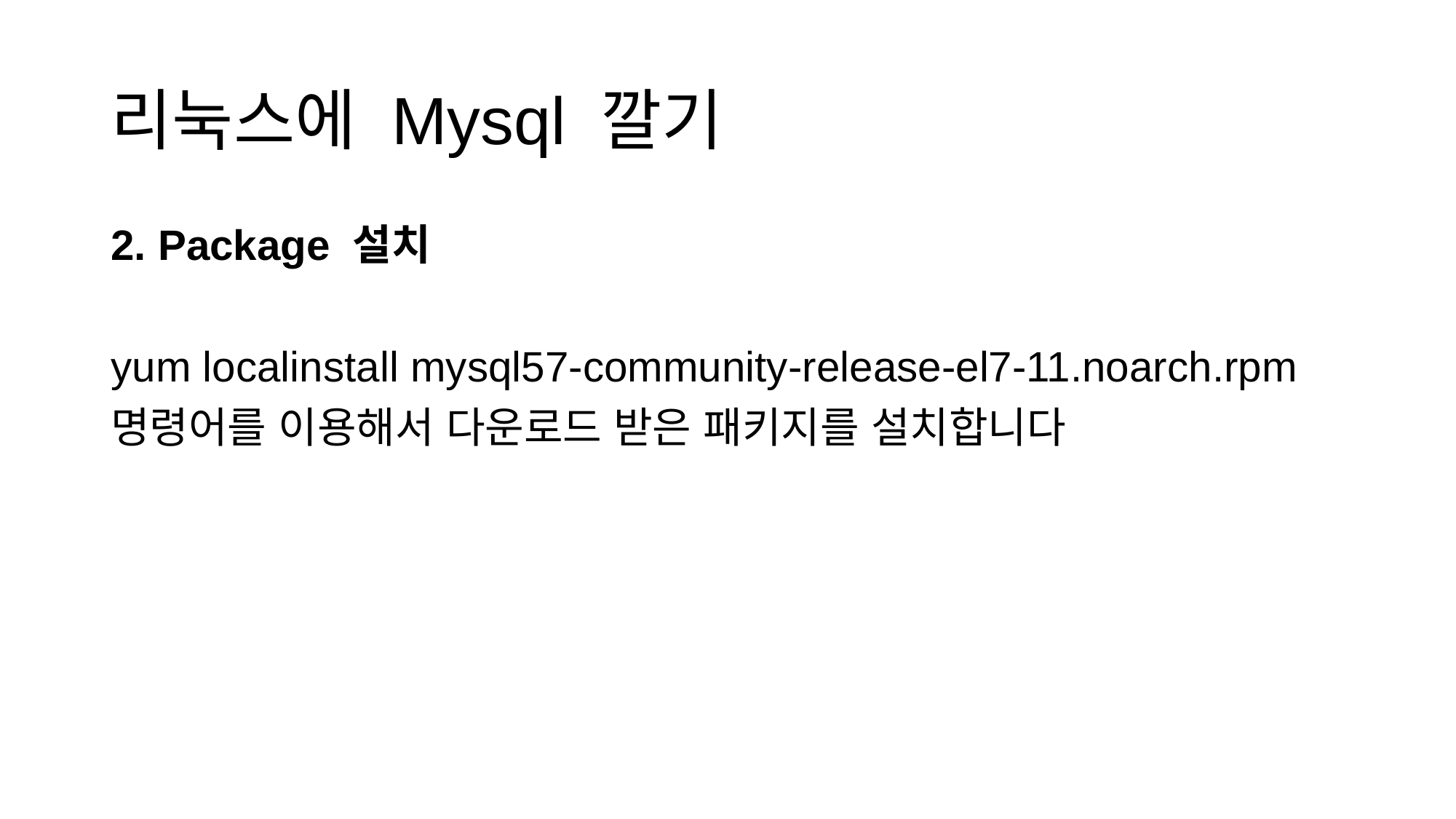

# 리눅스에 Mysql 깔기
2. Package 설치

yum localinstall mysql57-community-release-el7-11.noarch.rpm
명령어를 이용해서 다운로드 받은 패키지를 설치합니다